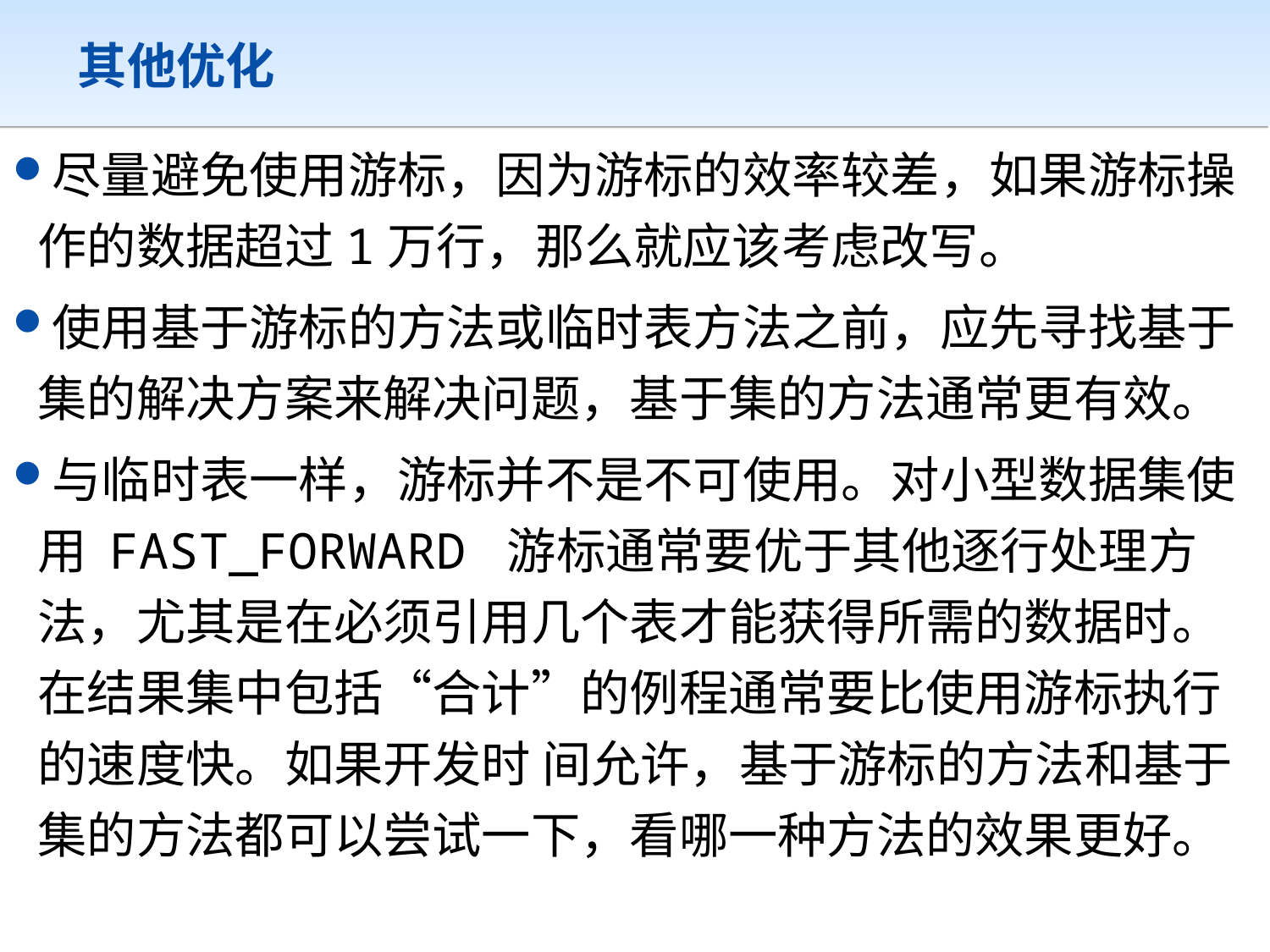

# 其他优化
尽量避免使用游标，因为游标的效率较差，如果游标操作的数据超过1万行，那么就应该考虑改写。
使用基于游标的方法或临时表方法之前，应先寻找基于集的解决方案来解决问题，基于集的方法通常更有效。
与临时表一样，游标并不是不可使用。对小型数据集使用 FAST_FORWARD 游标通常要优于其他逐行处理方法，尤其是在必须引用几个表才能获得所需的数据时。在结果集中包括“合计”的例程通常要比使用游标执行的速度快。如果开发时 间允许，基于游标的方法和基于集的方法都可以尝试一下，看哪一种方法的效果更好。